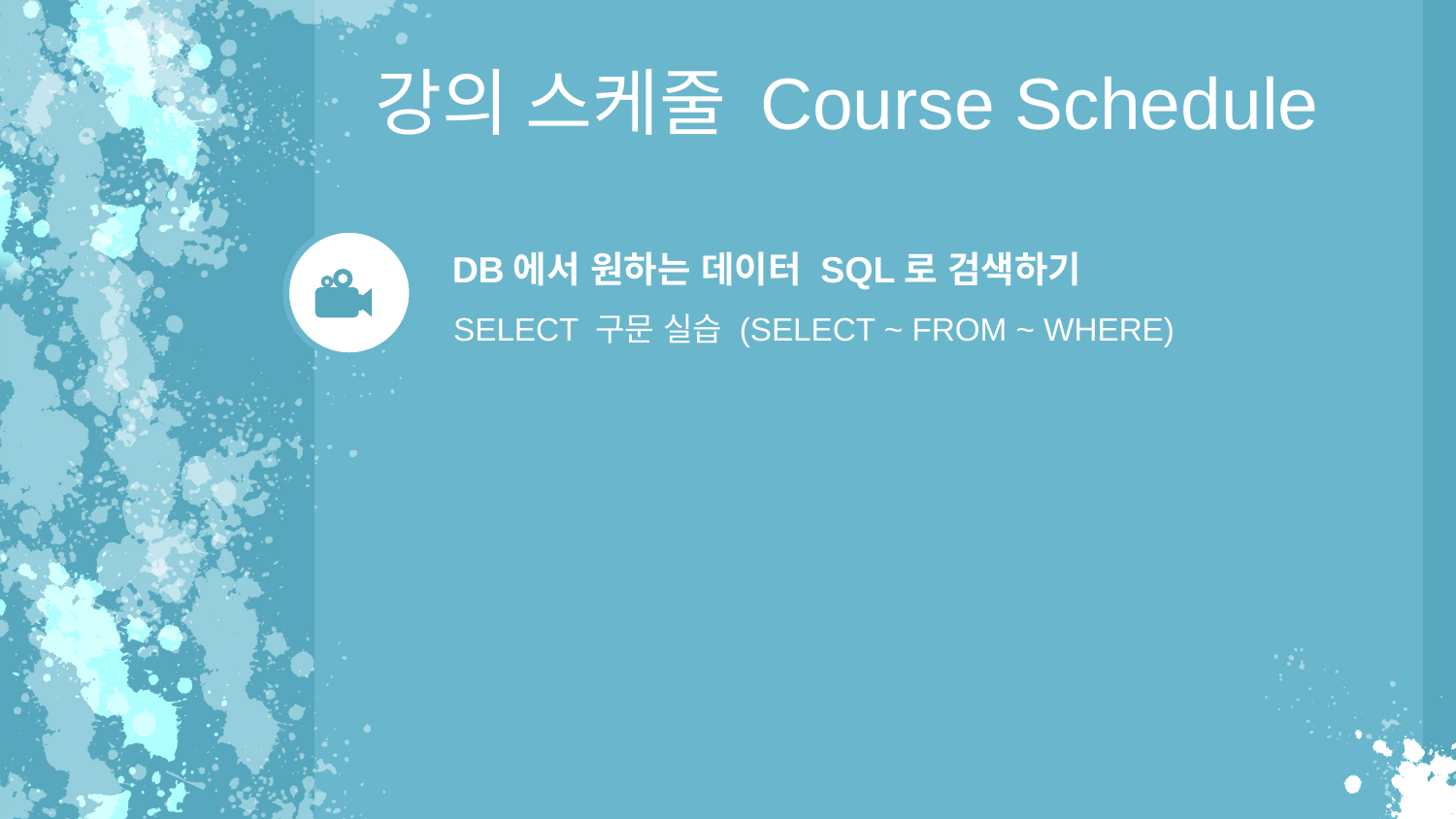

강의 스케줄 Course Schedule

DB에서 원하는 데이터 SQL로 검색하기

SELECT 구문 실습 (SELECT ~ FROM ~ WHERE)